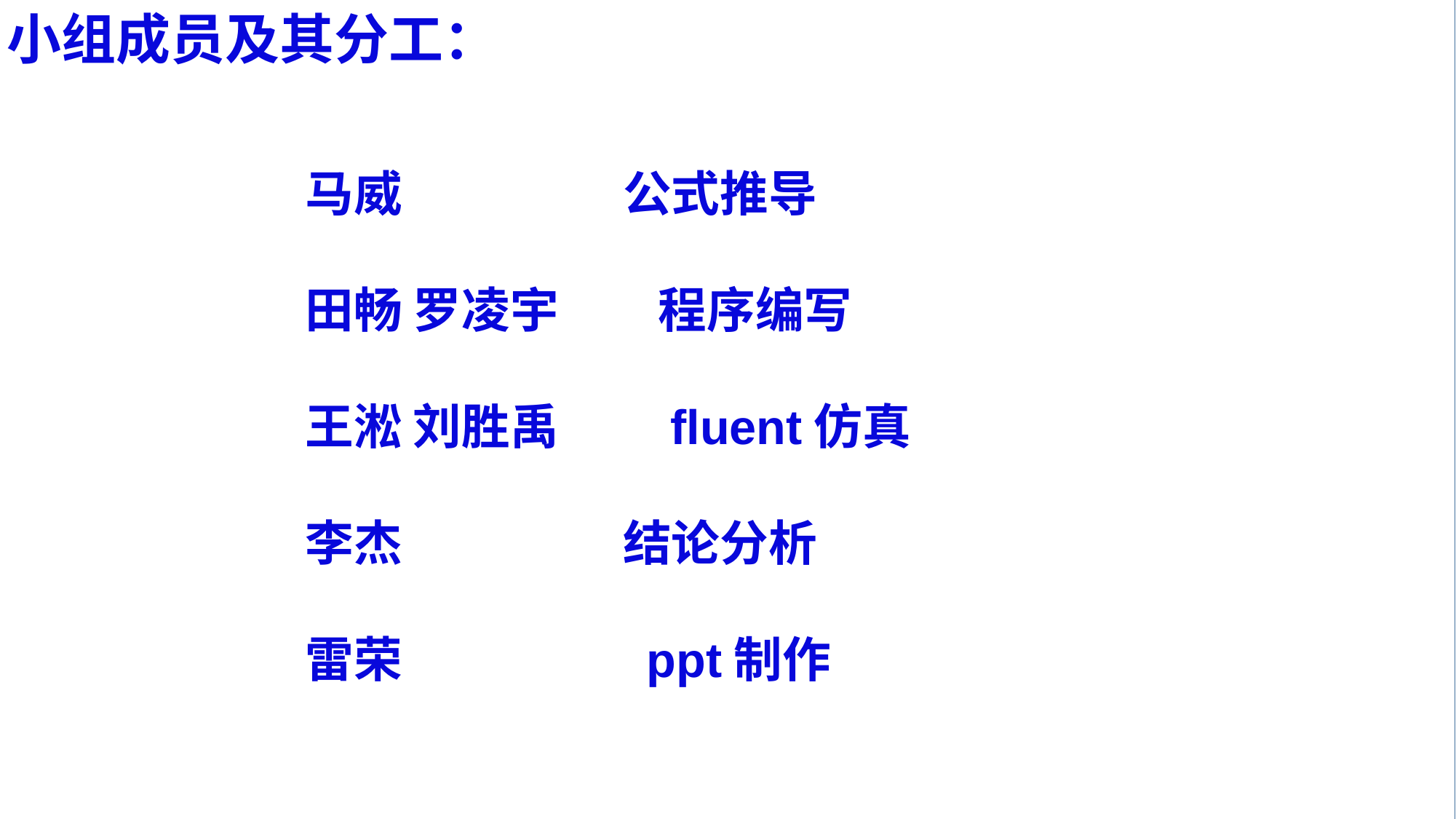

小组成员及其分工：
马威                    公式推导

田畅 罗凌宇         程序编写

王淞 刘胜禹         fluent仿真

李杰                    结论分析

雷荣                     ppt制作